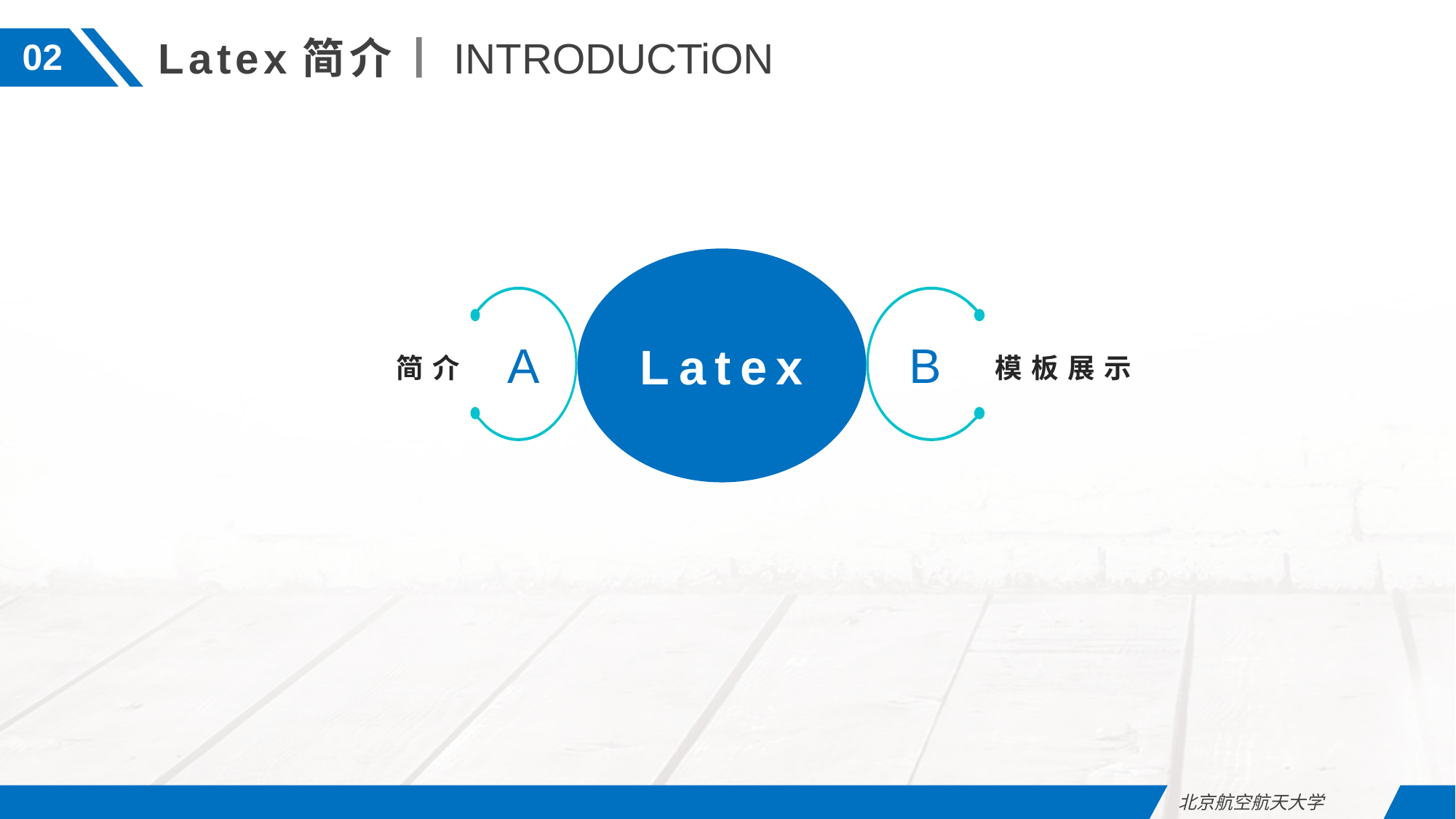

Latex简介
INTRODUCTiON

02

Latex
A
B
简介
模板展示

北京航空航天大学